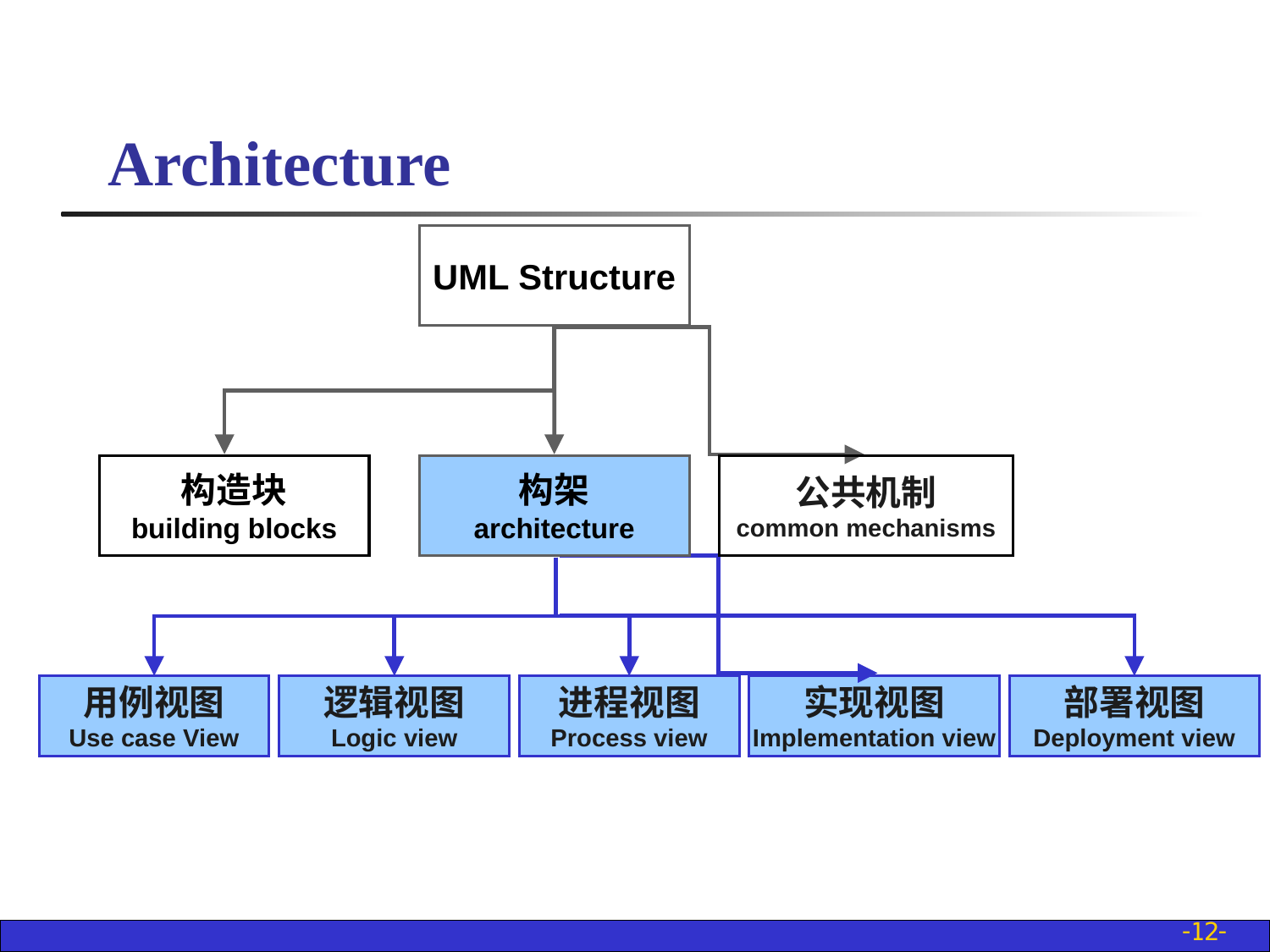

Architecture
UML Structure
构造块
building blocks
构架
architecture
公共机制
common mechanisms
用例视图
Use case View
逻辑视图
Logic view
进程视图
Process view
实现视图
Implementation view
部署视图
Deployment view
-12-